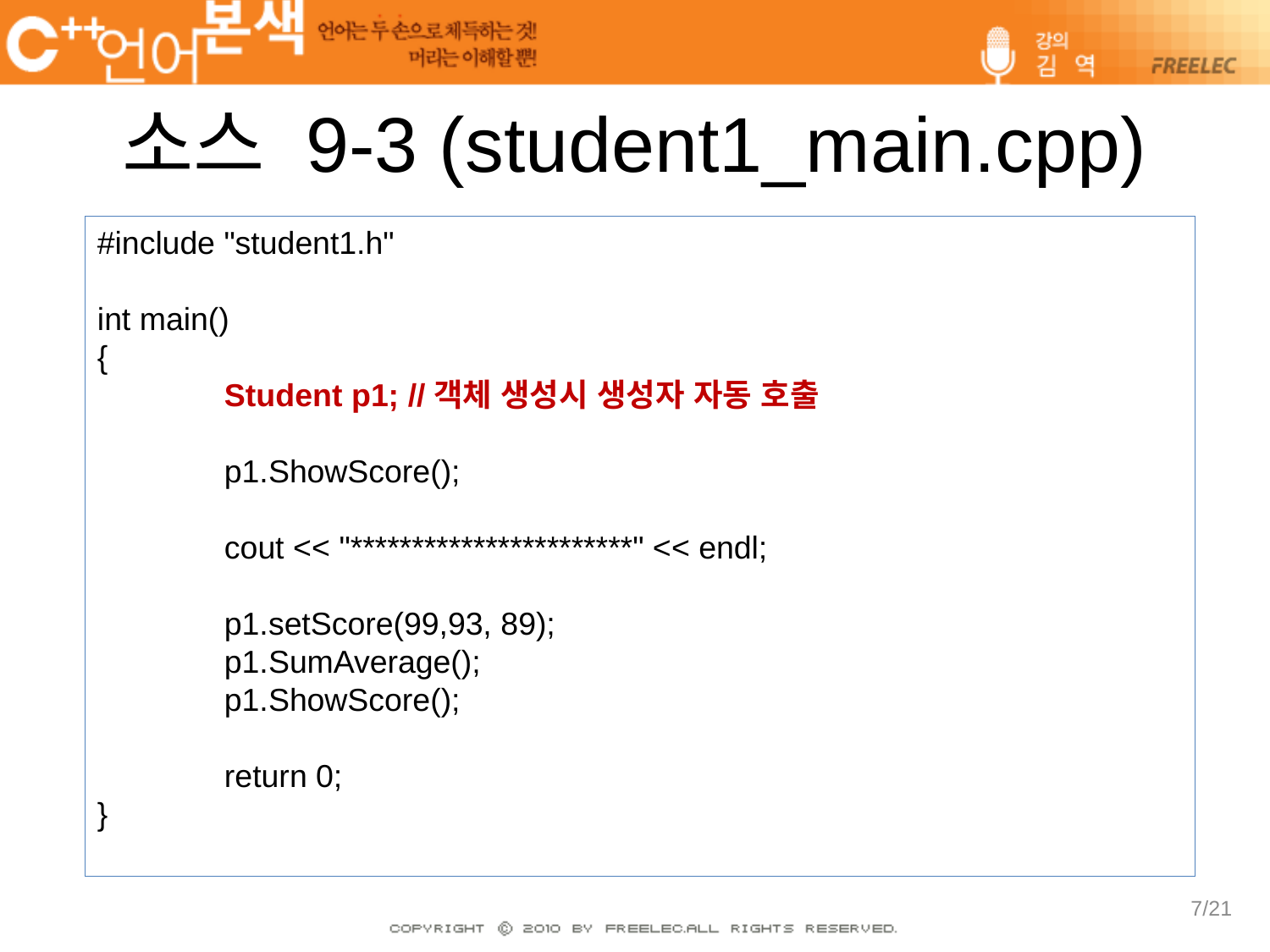

# 소스 9-3 (student1_main.cpp)
#include "student1.h"

int main()
{
	Student p1; //객체 생성시 생성자 자동 호출

	p1.ShowScore();

	cout << "***********************" << endl;

	p1.setScore(99,93, 89);
	p1.SumAverage();
	p1.ShowScore();

	return 0;
}

7/21